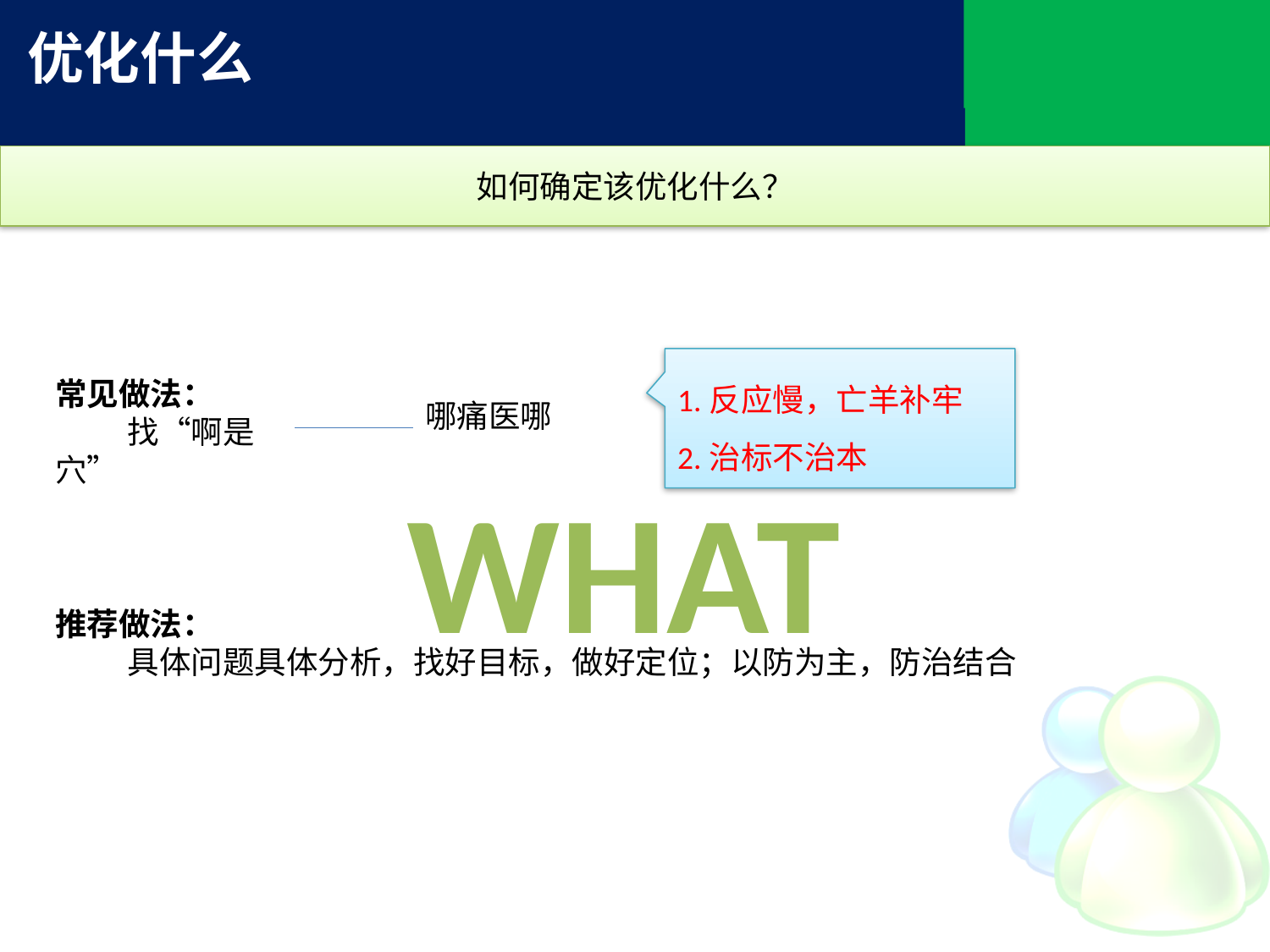

优化什么

如何确定该优化什么？

哪痛医哪
常见做法：
         找“啊是穴”

1.反应慢，亡羊补牢
2.治标不治本
WHAT
推荐做法：
         具体问题具体分析，找好目标，做好定位；以防为主，防治结合